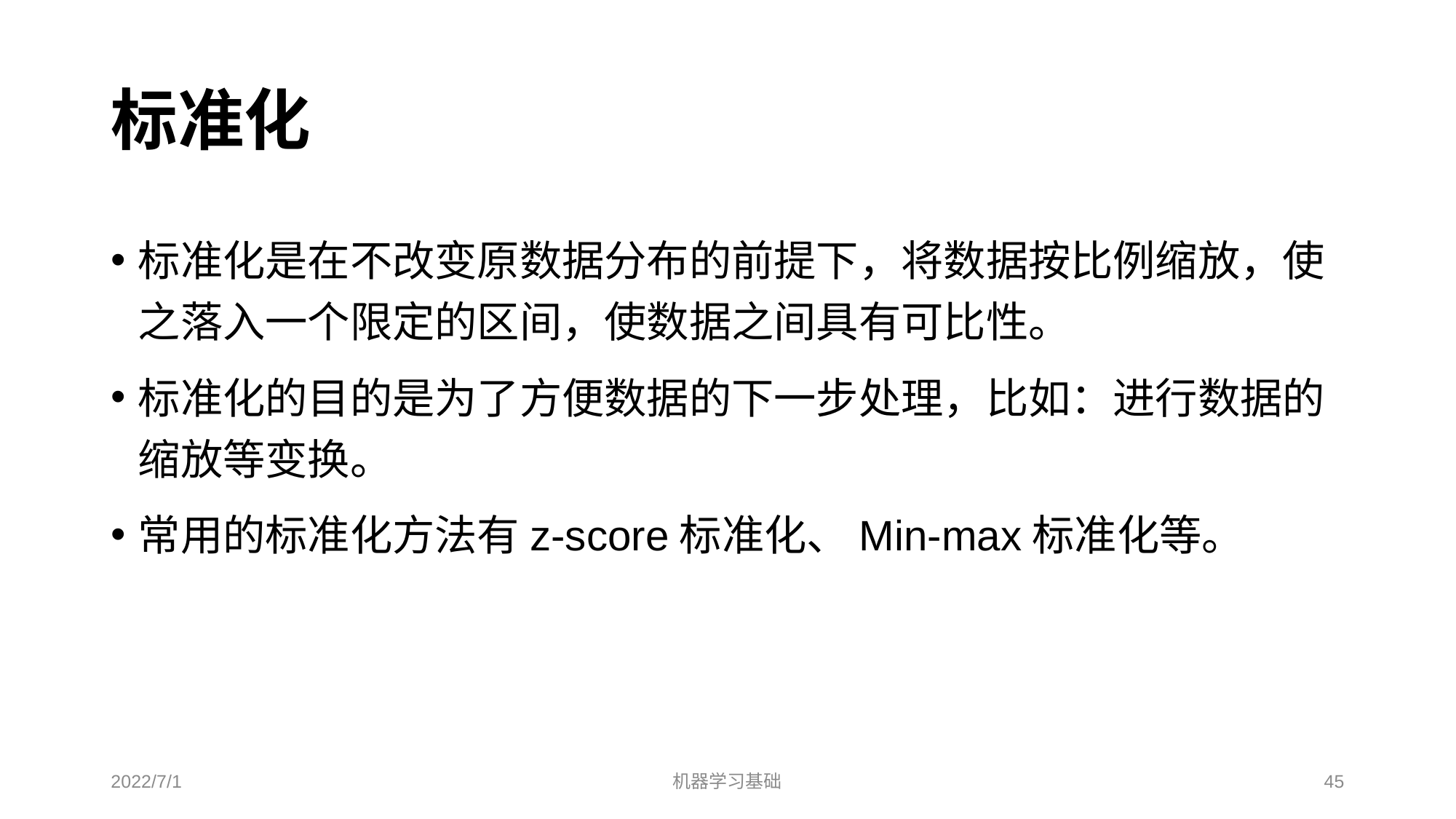

# 标准化
标准化是在不改变原数据分布的前提下，将数据按比例缩放，使之落入一个限定的区间，使数据之间具有可比性。
标准化的目的是为了方便数据的下一步处理，比如：进行数据的缩放等变换。
常用的标准化方法有z-score标准化、Min-max标准化等。
2022/7/1
机器学习基础
45